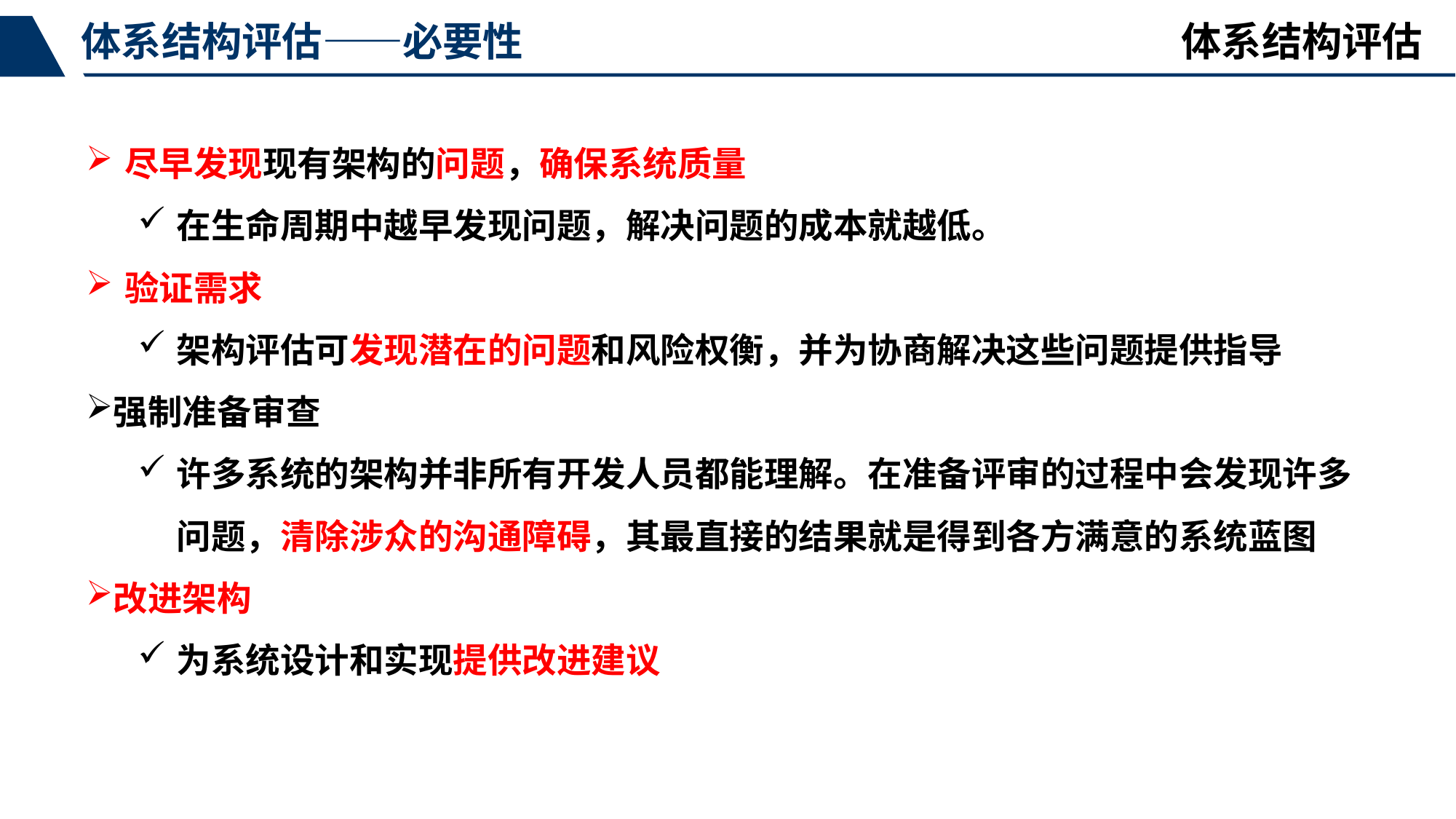

体系结构评估

体系结构评估——必要性

尽早发现现有架构的问题，确保系统质量
在生命周期中越早发现问题，解决问题的成本就越低。
验证需求
架构评估可发现潜在的问题和风险权衡，并为协商解决这些问题提供指导
强制准备审查
许多系统的架构并非所有开发人员都能理解。在准备评审的过程中会发现许多问题，清除涉众的沟通障碍，其最直接的结果就是得到各方满意的系统蓝图
改进架构
为系统设计和实现提供改进建议